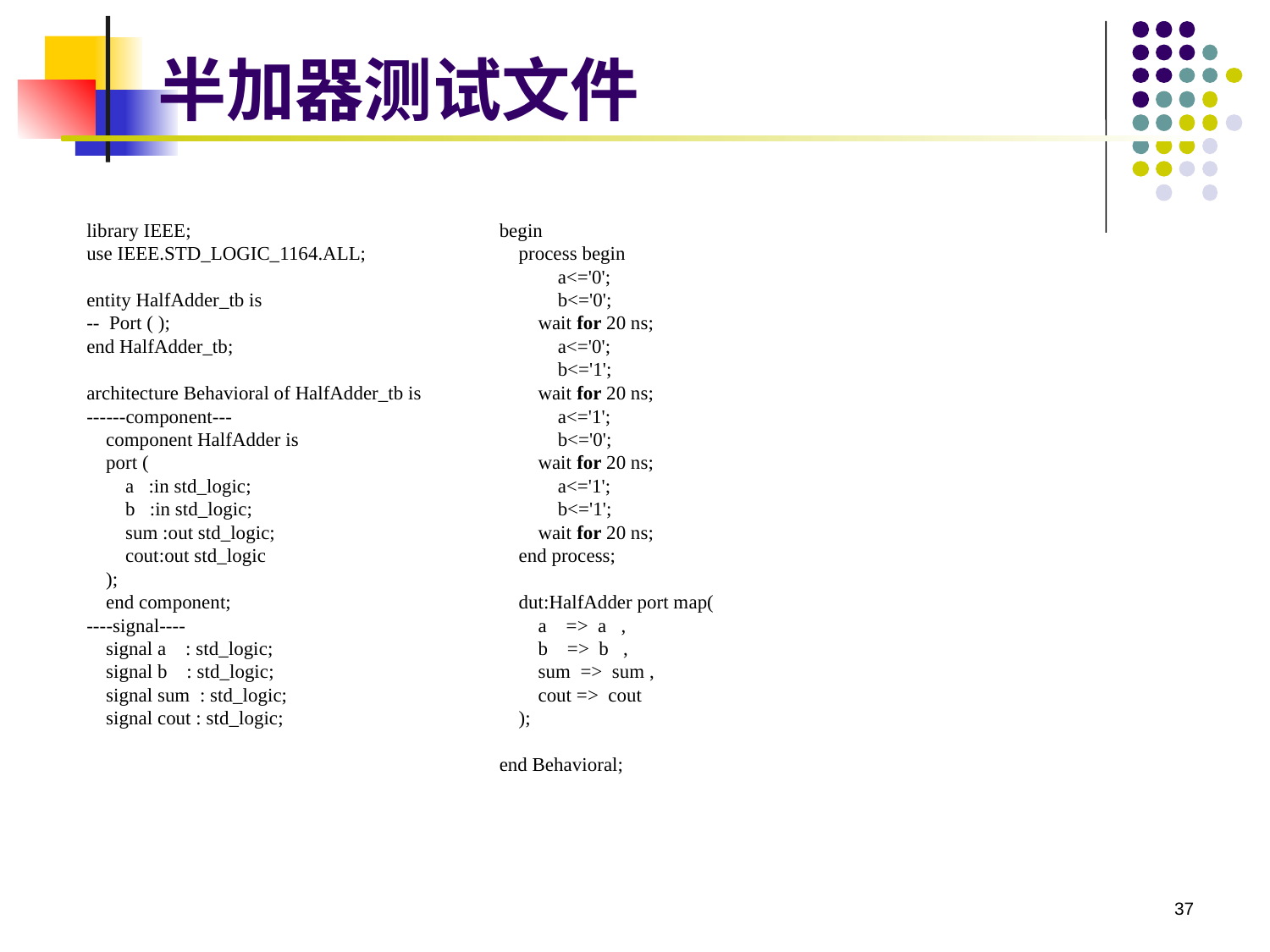

# 半加器测试文件
library IEEE;
use IEEE.STD_LOGIC_1164.ALL;

entity HalfAdder_tb is
--  Port ( );
end HalfAdder_tb;

architecture Behavioral of HalfAdder_tb is
------component---
    component HalfAdder is
    port (
        a   :in std_logic;
        b   :in std_logic;
        sum :out std_logic;
        cout:out std_logic
    );
    end component;
----signal----
    signal a    : std_logic;
    signal b    : std_logic;
    signal sum  : std_logic;
    signal cout : std_logic;
begin
    process begin
            a<='0';
            b<='0';
        wait for 20 ns;
            a<='0';
            b<='1';
        wait for 20 ns;
            a<='1';
            b<='0';
        wait for 20 ns;
            a<='1';
            b<='1';
        wait for 20 ns;
    end process;

    dut:HalfAdder port map(
        a    =>  a   ,
        b    =>  b   ,
        sum  =>  sum ,
        cout =>  cout
    );

end Behavioral;
37